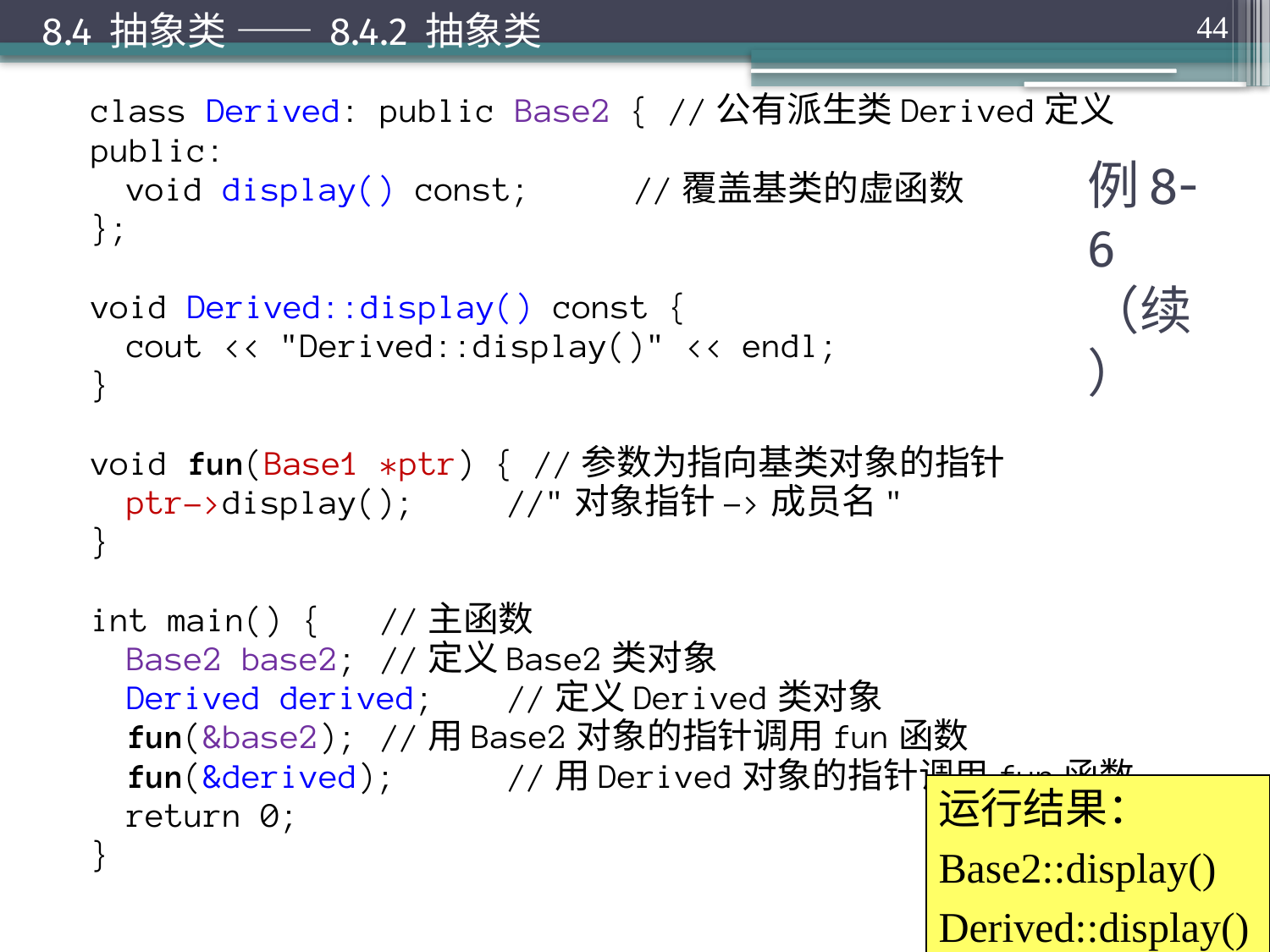

8.4 抽象类 —— 8.4.2 抽象类
44
class Derived: public Base2 { //公有派生类Derived定义
public:
	void display() const;	//覆盖基类的虚函数
};

void Derived::display() const {
	cout << "Derived::display()" << endl;
}

void fun(Base1 *ptr) { //参数为指向基类对象的指针
	ptr->display();	//"对象指针->成员名"
}

int main() {	//主函数
	Base2 base2;	//定义Base2类对象
	Derived derived;	//定义Derived类对象
	fun(&base2);	//用Base2对象的指针调用fun函数
	fun(&derived);	//用Derived对象的指针调用fun函数
	return 0;
}
# 例8-6（续）
运行结果：
Base2::display()
Derived::display()